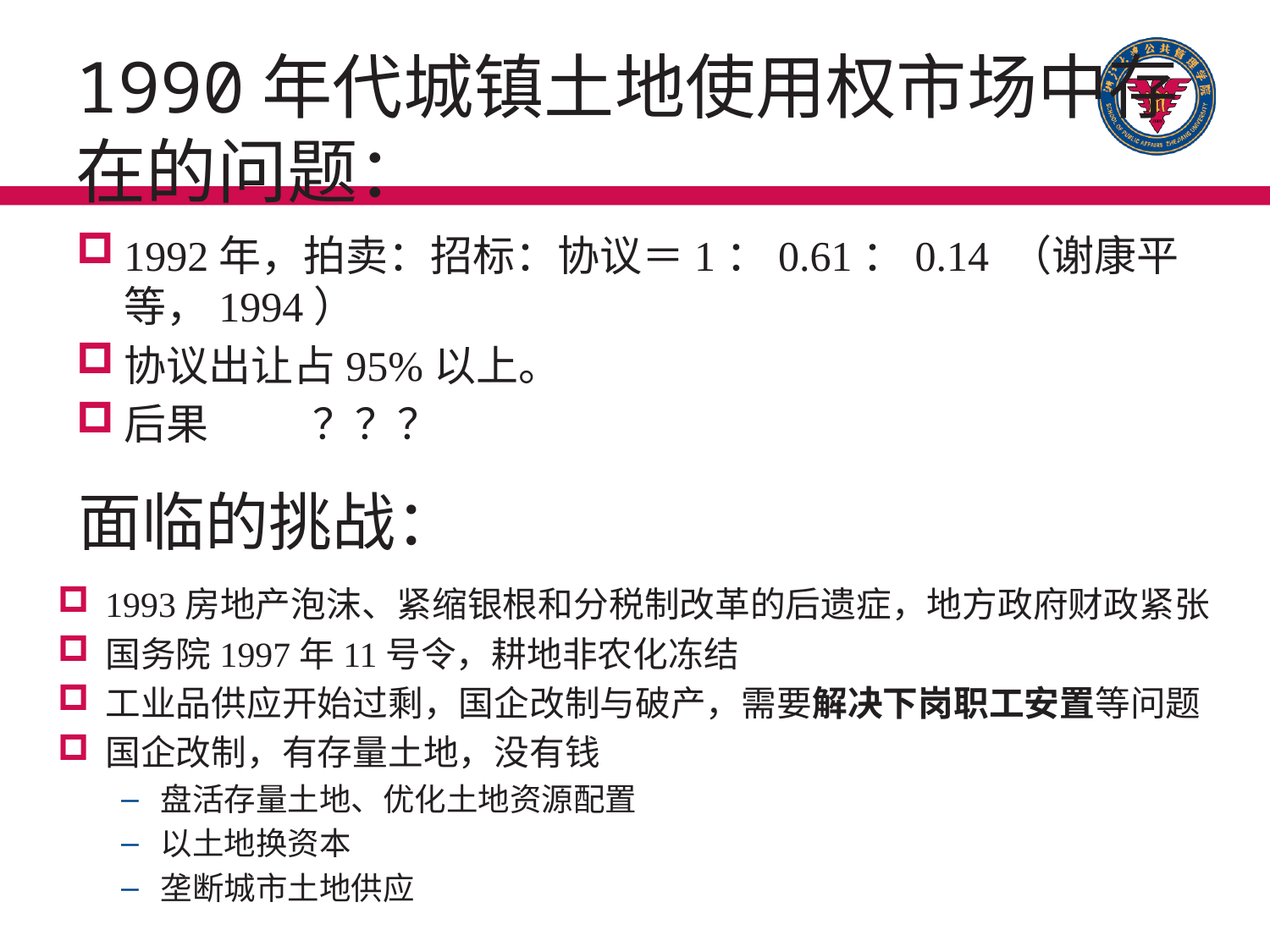

# 1990年代城镇土地使用权市场中存在的问题：
1992年，拍卖：招标：协议＝1：0.61：0.14 （谢康平等，1994）
协议出让占95%以上。
后果           ？？？

面临的挑战：
1993房地产泡沫、紧缩银根和分税制改革的后遗症，地方政府财政紧张
国务院1997年11号令，耕地非农化冻结
工业品供应开始过剩，国企改制与破产，需要解决下岗职工安置等问题
国企改制，有存量土地，没有钱
盘活存量土地、优化土地资源配置
以土地换资本
垄断城市土地供应